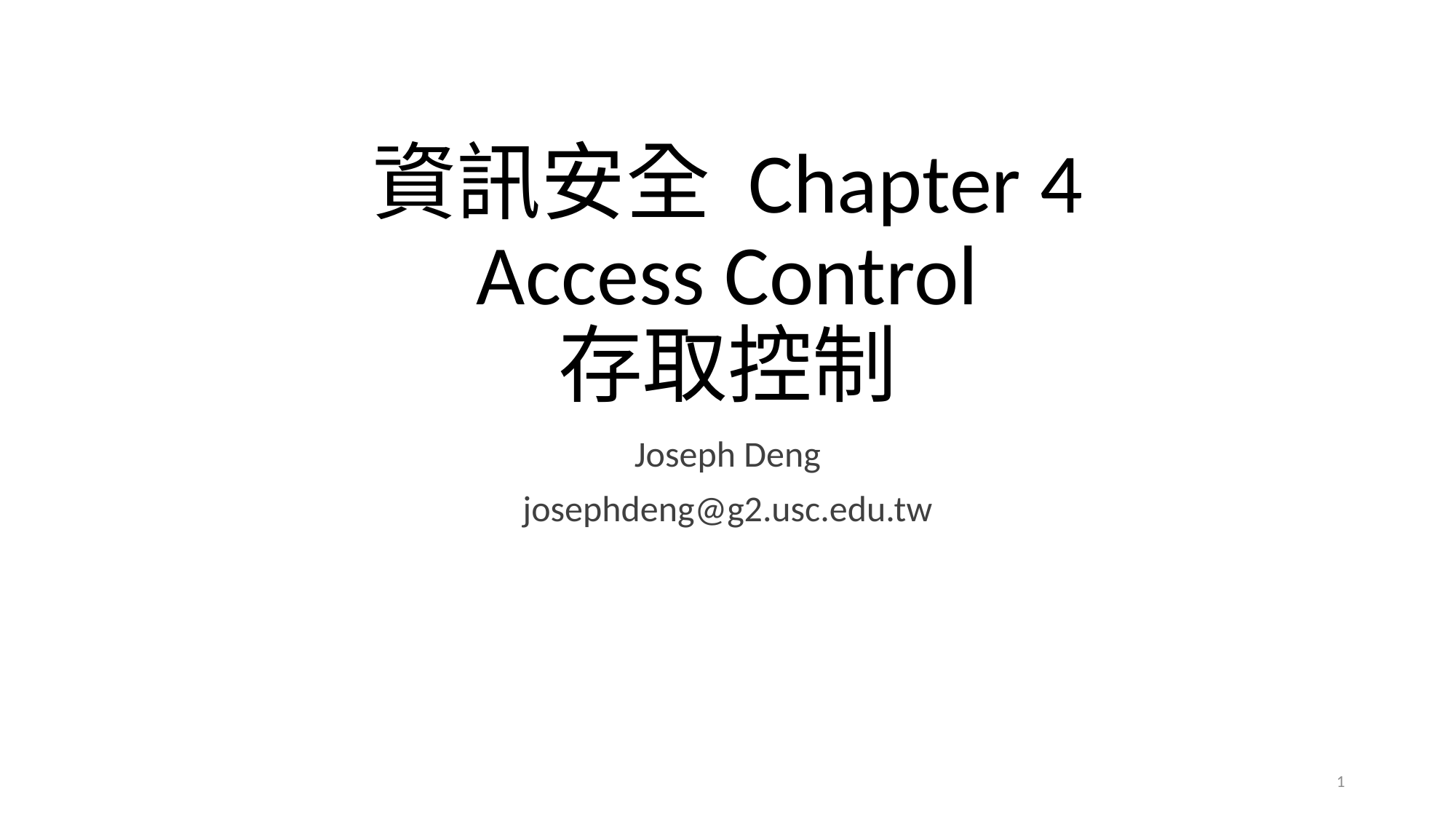

# 資訊安全 Chapter 4 Access Control 存取控制
Joseph Deng
josephdeng@g2.usc.edu.tw
1